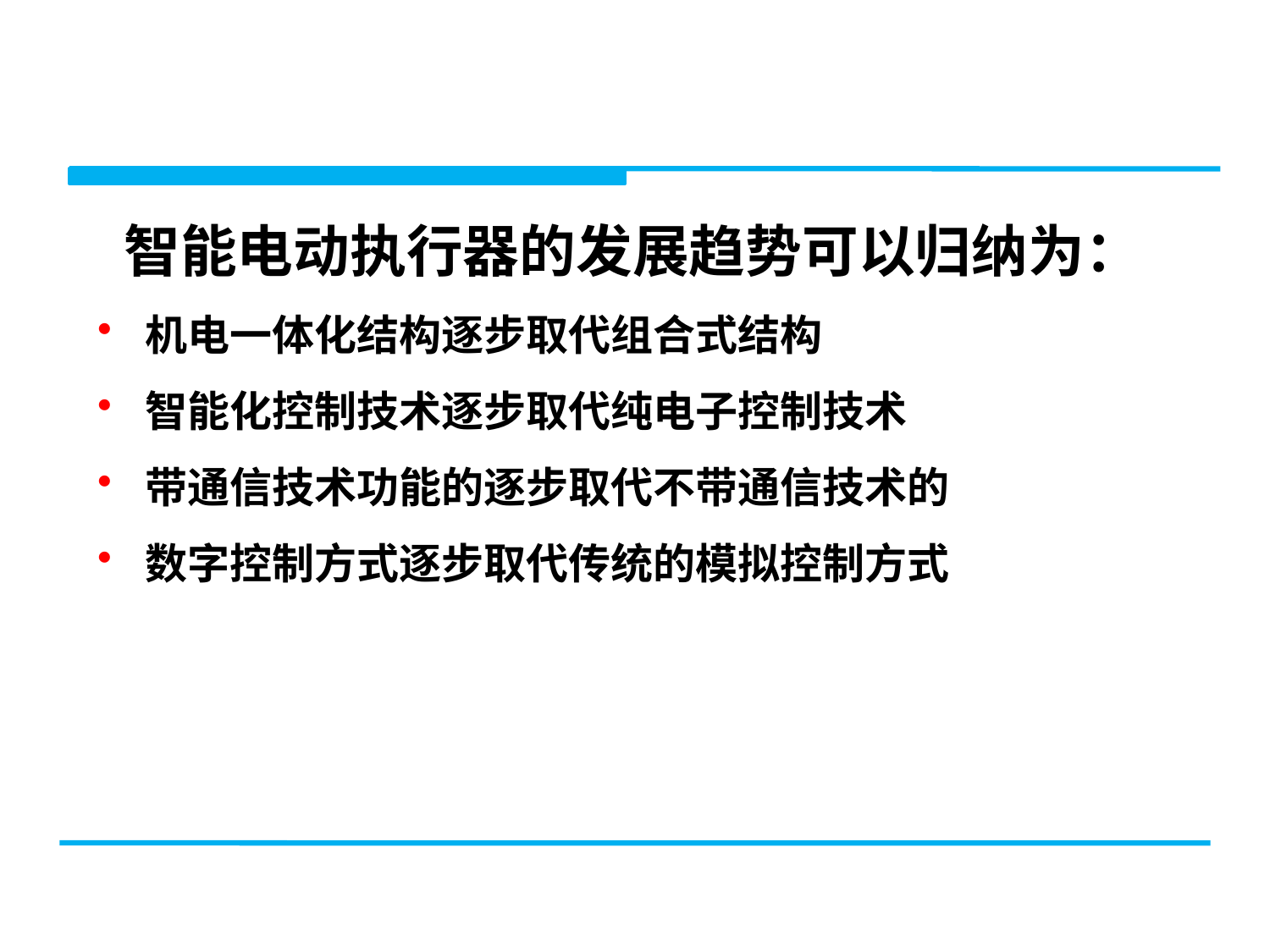

智能电动执行器的发展趋势可以归纳为：
机电一体化结构逐步取代组合式结构
智能化控制技术逐步取代纯电子控制技术
带通信技术功能的逐步取代不带通信技术的
数字控制方式逐步取代传统的模拟控制方式